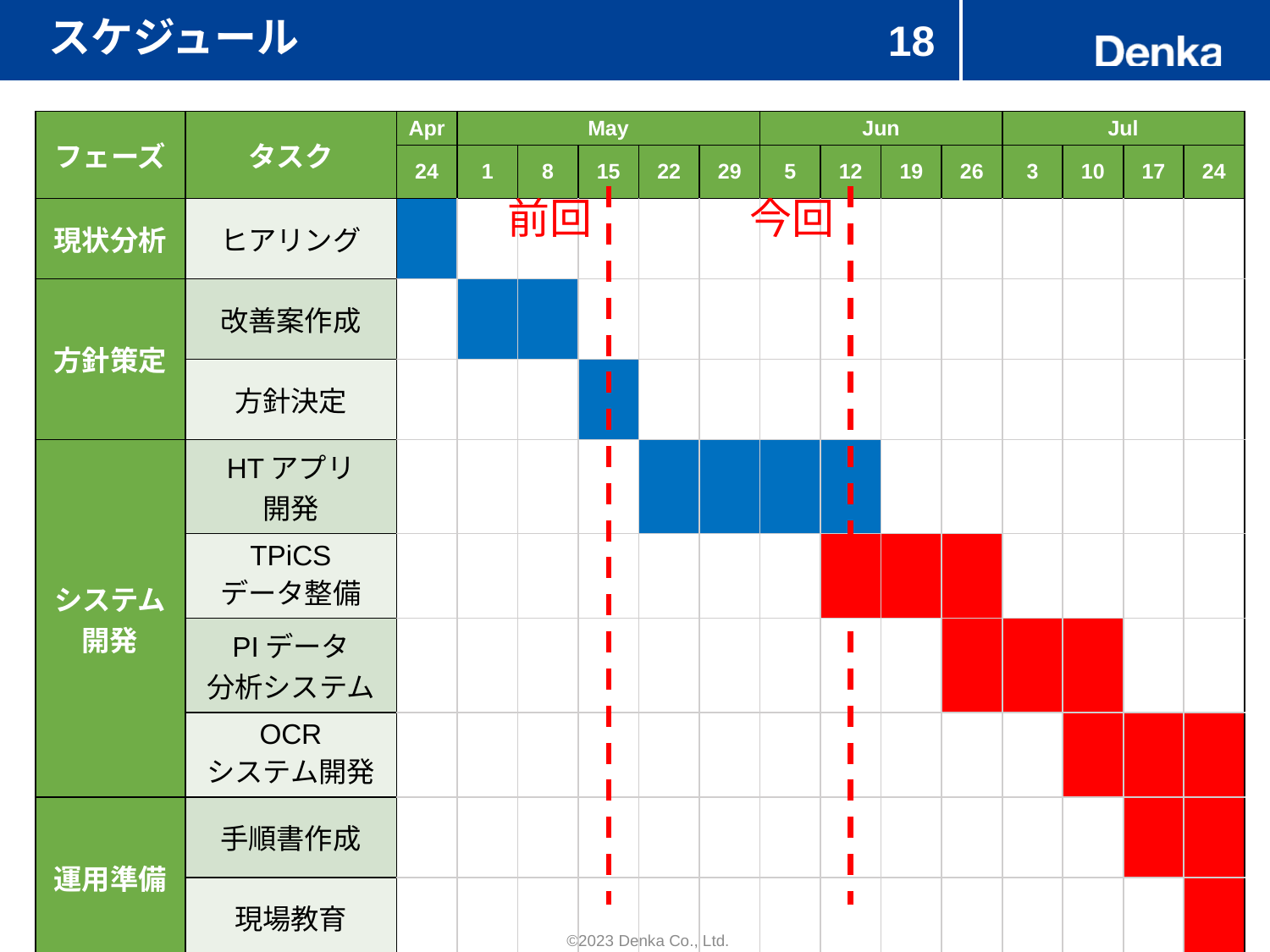

# スケジュール
18
| フェーズ | タスク | Apr | May |  |  |  |  | Jun |  |  |  | Jul |  |  |  |
| --- | --- | --- | --- | --- | --- | --- | --- | --- | --- | --- | --- | --- | --- | --- | --- |
|  |  | 24 | 1 | 8 | 15 | 22 | 29 | 5 | 12 | 19 | 26 | 3 | 10 | 17 | 24 |
| 現状分析 | ヒアリング |  |  |  |  |  |  |  |  |  |  |  |  |  |  |
| 方針策定 | 改善案作成 |  |  |  |  |  |  |  |  |  |  |  |  |  |  |
| 方針策定 | 方針決定 |  |  |  |  |  |  |  |  |  |  |  |  |  |  |
| システム開発 | HTアプリ 開発 |  |  |  |  |  |  |  |  |  |  |  |  |  |  |
|  | TPiCS データ整備 |  |  |  |  |  |  |  |  |  |  |  |  |  |  |
|  | PIデータ 分析システム |  |  |  |  |  |  |  |  |  |  |  |  |  |  |
|  | OCR システム開発 |  |  |  |  |  |  |  |  |  |  |  |  |  |  |
| 運用準備 | 手順書作成 |  |  |  |  |  |  |  |  |  |  |  |  |  |  |
|  | 現場教育 |  |  |  |  |  |  |  |  |  |  |  |  |  |  |
前回
今回